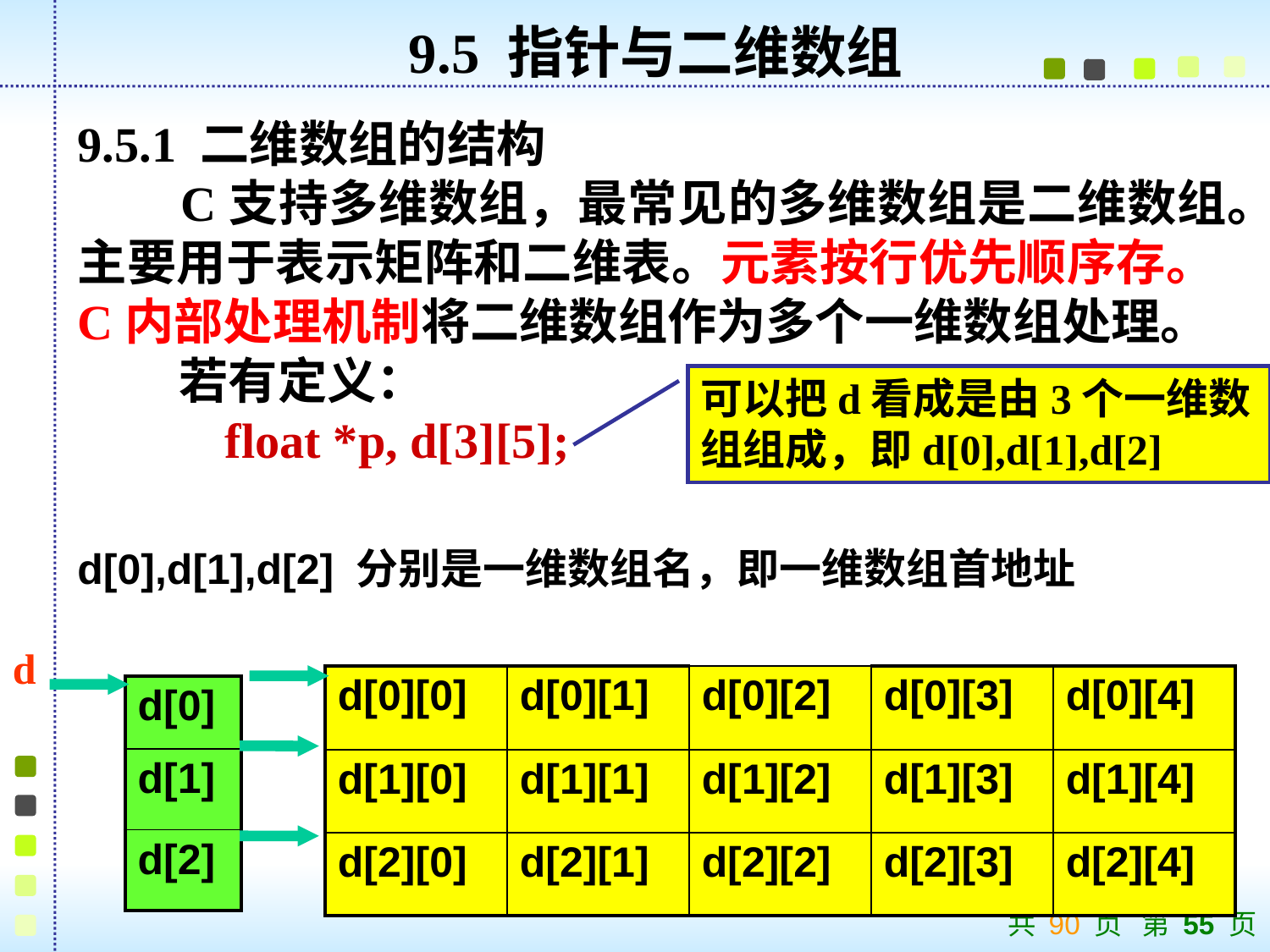

9.5 指针与二维数组
9.5.1 二维数组的结构
        C支持多维数组，最常见的多维数组是二维数组。主要用于表示矩阵和二维表。元素按行优先顺序存。C内部处理机制将二维数组作为多个一维数组处理。
        若有定义：
            float *p, d[3][5];
可以把d看成是由3个一维数组组成，即d[0],d[1],d[2]
d[0],d[1],d[2] 分别是一维数组名，即一维数组首地址
d

| d[0][0] | d[0][1] | d[0][2] | d[0][3] | d[0][4] |
| --- | --- | --- | --- | --- |
| d[1][0] | d[1][1] | d[1][2] | d[1][3] | d[1][4] |
| d[2][0] | d[2][1] | d[2][2] | d[2][3] | d[2][4] |
| d[0] |
| --- |
| d[1] |
| d[2] |

共 90 页   第 55 页